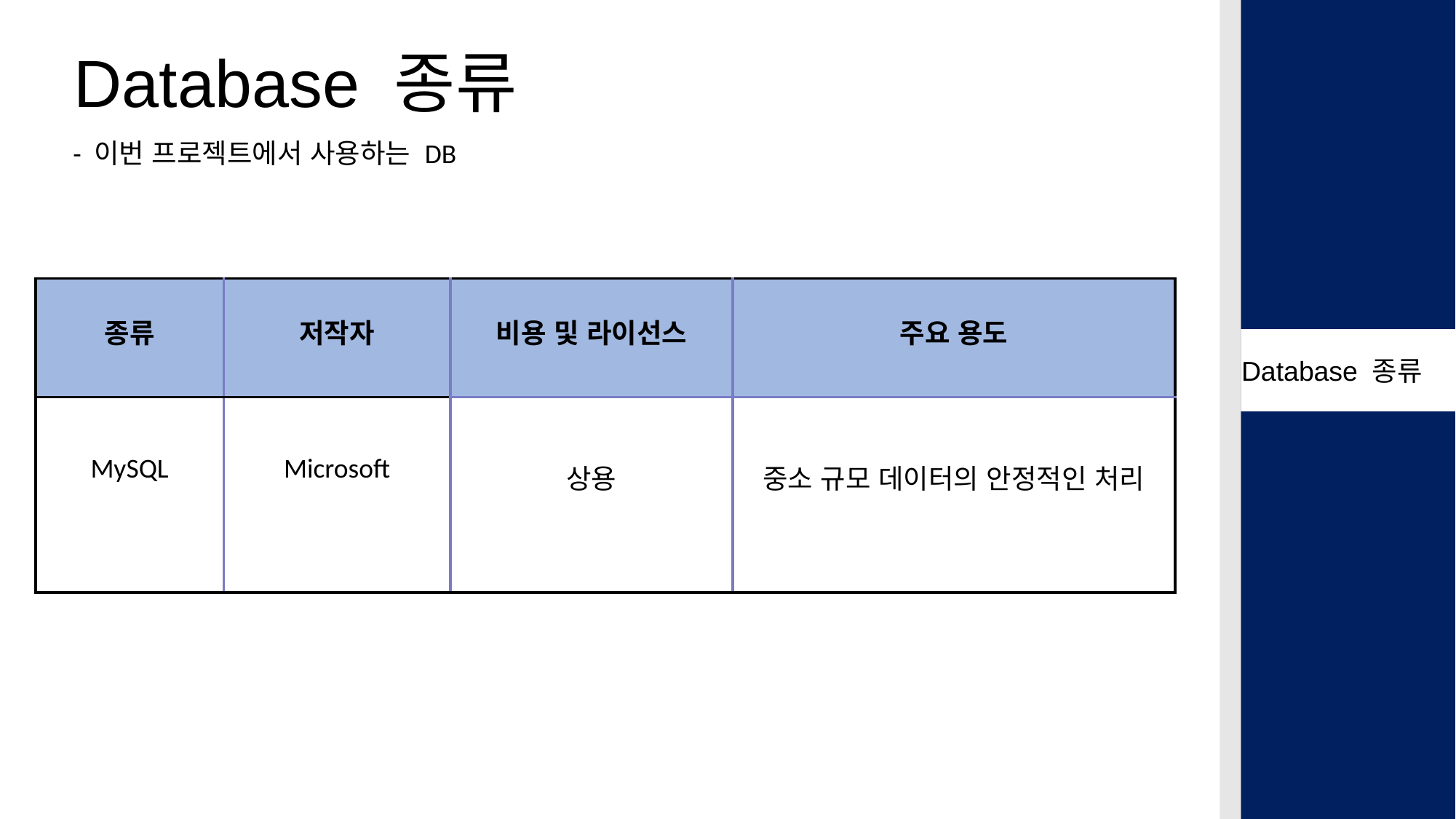

Database 종류
- 이번 프로젝트에서 사용하는 DB
| 종류 | 저작자 | 비용 및 라이선스 | 주요 용도 |
| --- | --- | --- | --- |
| MySQL | Microsoft | 상용 | 중소 규모 데이터의 안정적인 처리 |

Database 종류
이미지
이미지
이미지